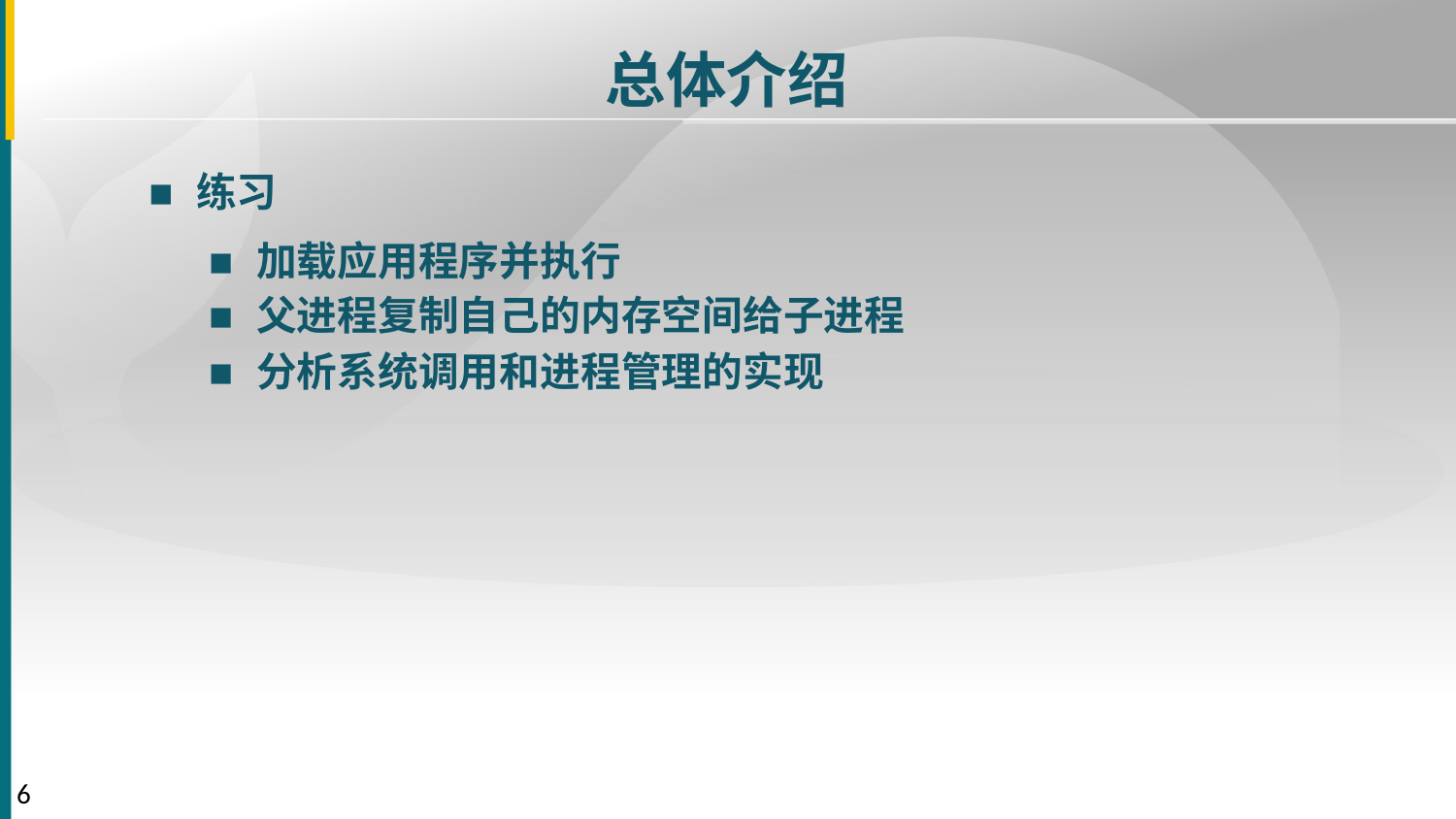

总体介绍
■
练习

■
加载应用程序并执行

■
父进程复制自己的内存空间给子进程

■
分析系统调用和进程管理的实现

6